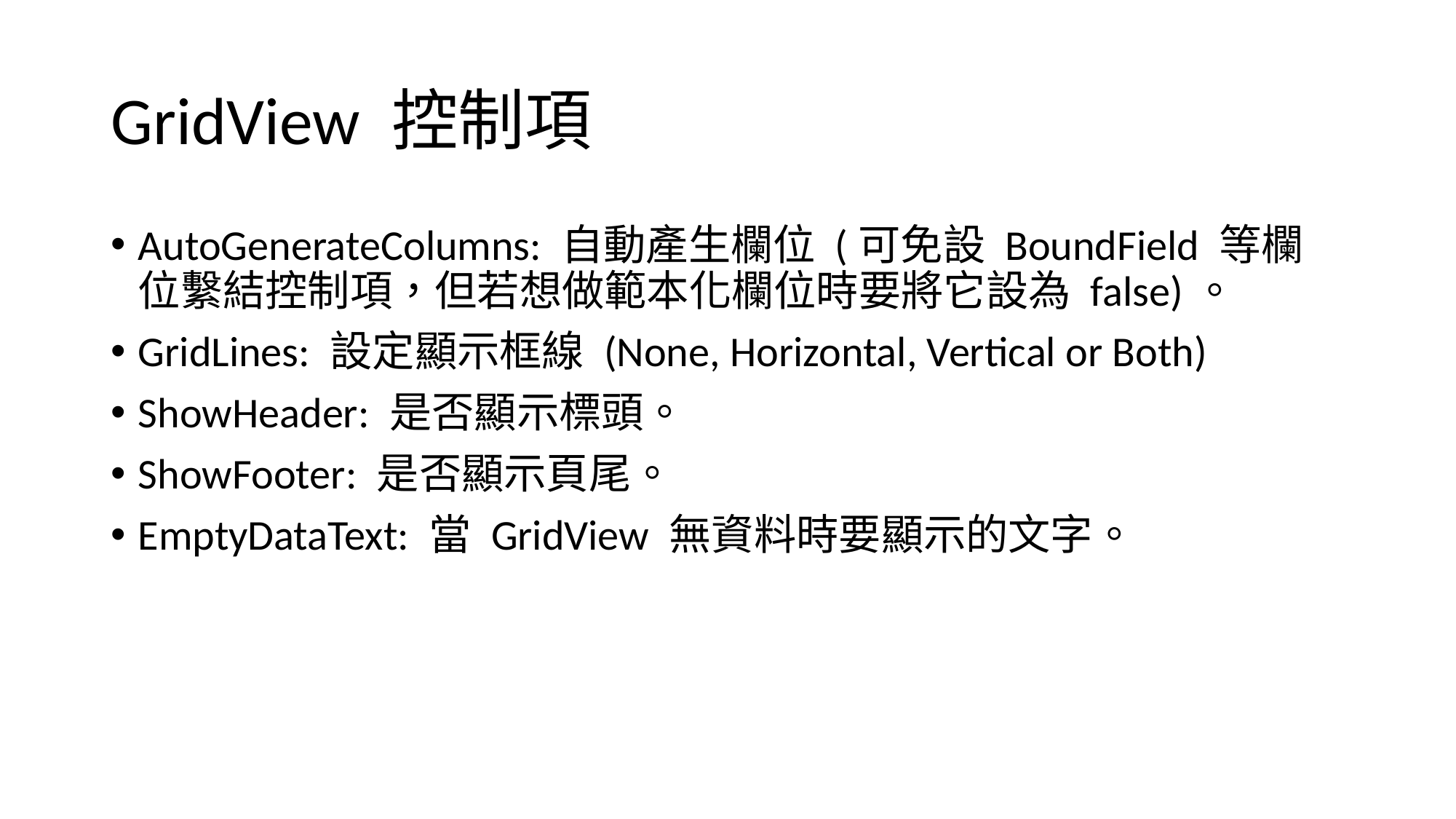

# GridView 控制項
AutoGenerateColumns: 自動產生欄位 (可免設 BoundField 等欄位繫結控制項，但若想做範本化欄位時要將它設為 false)。
GridLines: 設定顯示框線 (None, Horizontal, Vertical or Both)
ShowHeader: 是否顯示標頭。
ShowFooter: 是否顯示頁尾。
EmptyDataText: 當 GridView 無資料時要顯示的文字。